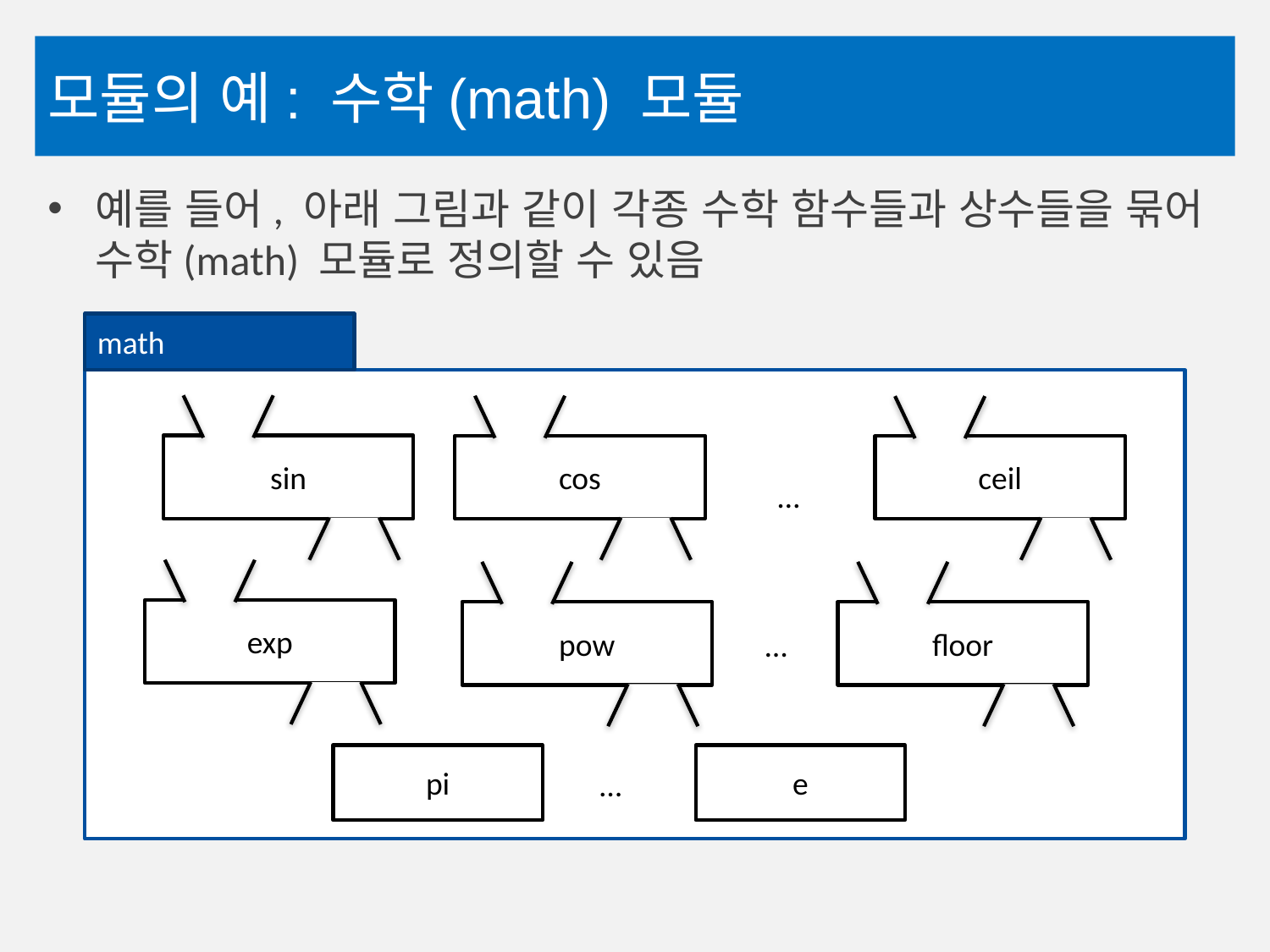

# 모듈의 예: 수학(math) 모듈
예를 들어, 아래 그림과 같이 각종 수학 함수들과 상수들을 묶어 수학(math) 모듈로 정의할 수 있음
math

sin

cos

ceil

…

exp

pow

floor

…
pi
e
…